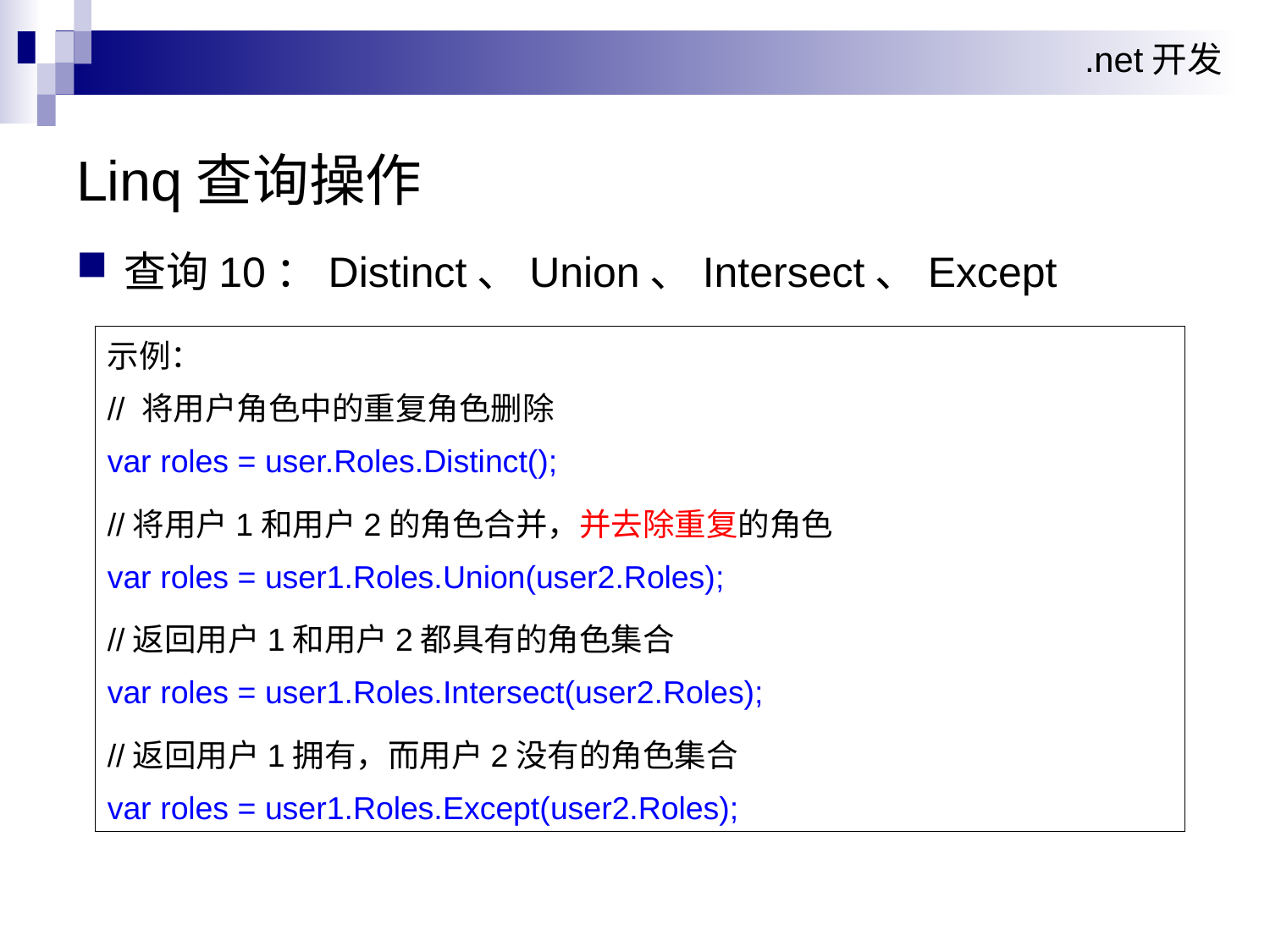

Linq查询操作
查询10：Distinct、Union、Intersect、Except
示例：
// 将用户角色中的重复角色删除
var roles = user.Roles.Distinct();
//将用户1和用户2的角色合并，并去除重复的角色
var roles = user1.Roles.Union(user2.Roles);
//返回用户1和用户2都具有的角色集合
var roles = user1.Roles.Intersect(user2.Roles);
//返回用户1拥有，而用户2没有的角色集合
var roles = user1.Roles.Except(user2.Roles);